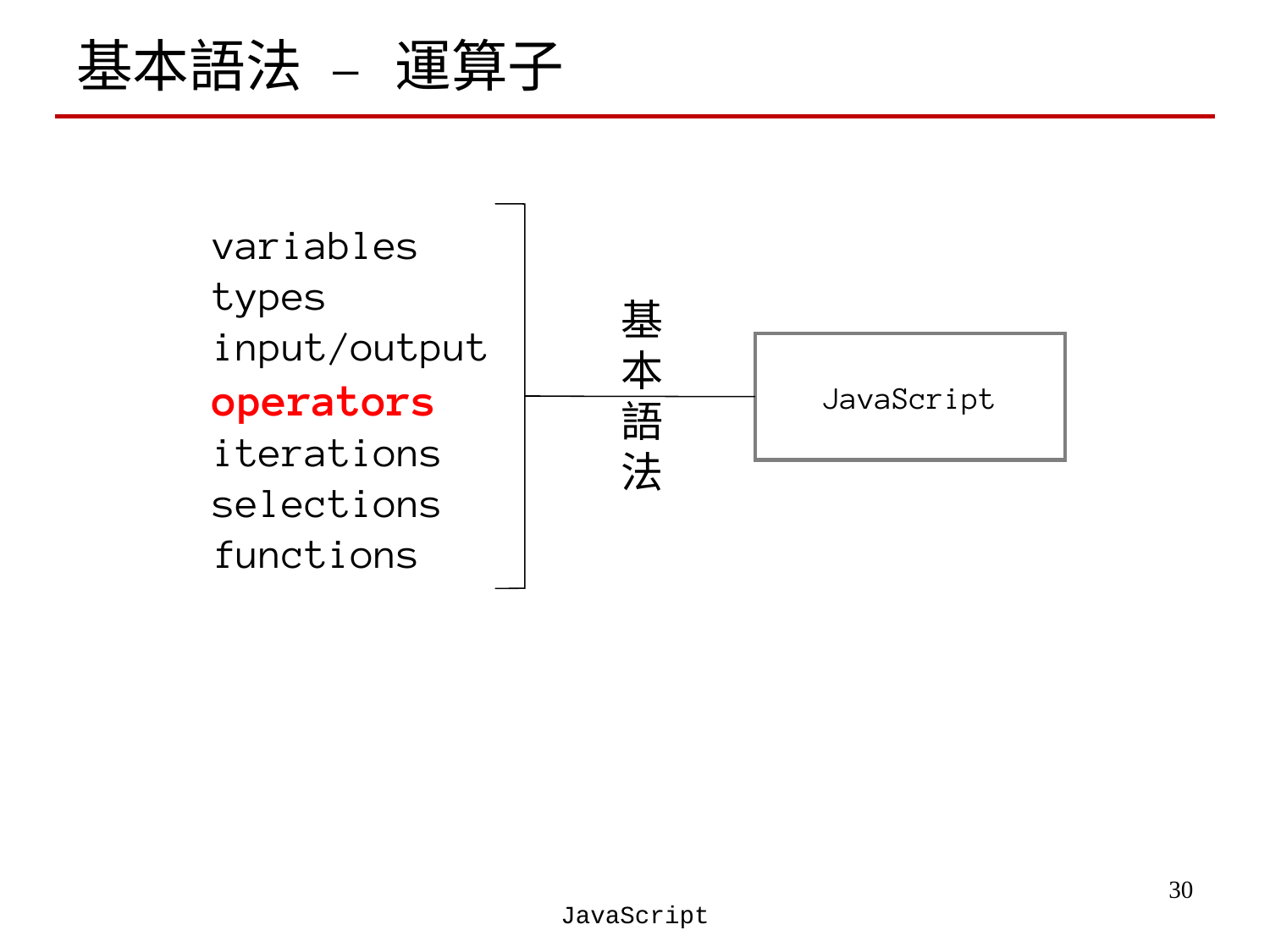

# 基本語法 – 運算子

variables
types
input/output
operators
iterations
selections
functions
基本語法
JavaScript
30
JavaScript